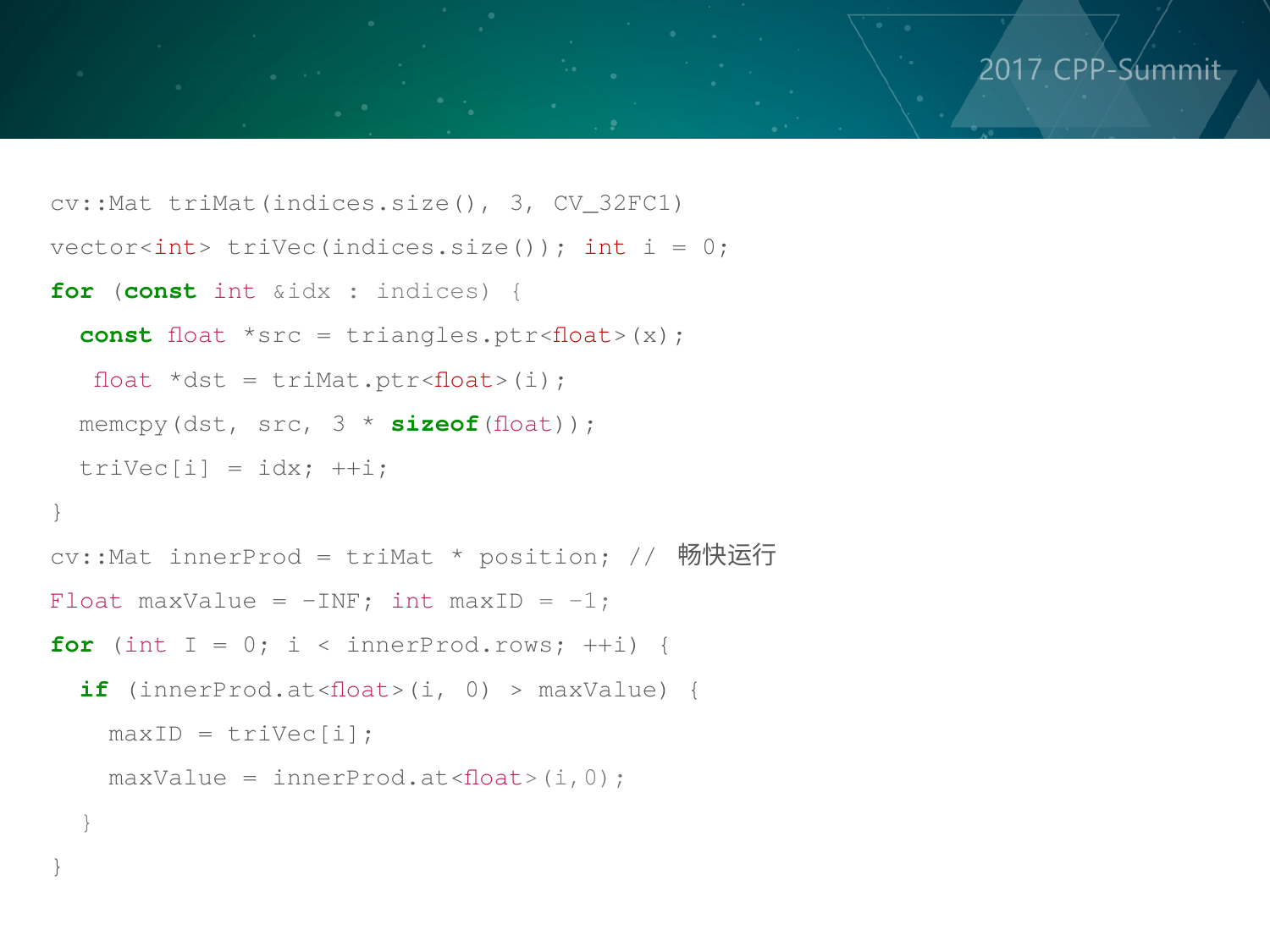

cv::Mat triMat(indices.size(), 3, CV_32FC1)
vector<int> triVec(indices.size()); int i = 0;
for (const int &idx : indices) {
  const float *src = triangles.ptr<float>(x);
   float *dst = triMat.ptr<float>(i);
  memcpy(dst, src, 3 * sizeof(float));
  triVec[i] = idx; ++i;
}
cv::Mat innerProd = triMat * position; // 畅快运行
Float maxValue = -INF; int maxID = -1;
for (int I = 0; i < innerProd.rows; ++i) {
  if (innerProd.at<float>(i, 0) > maxValue) {
    maxID = triVec[i];
    maxValue = innerProd.at<float>(i,0);
  }
}